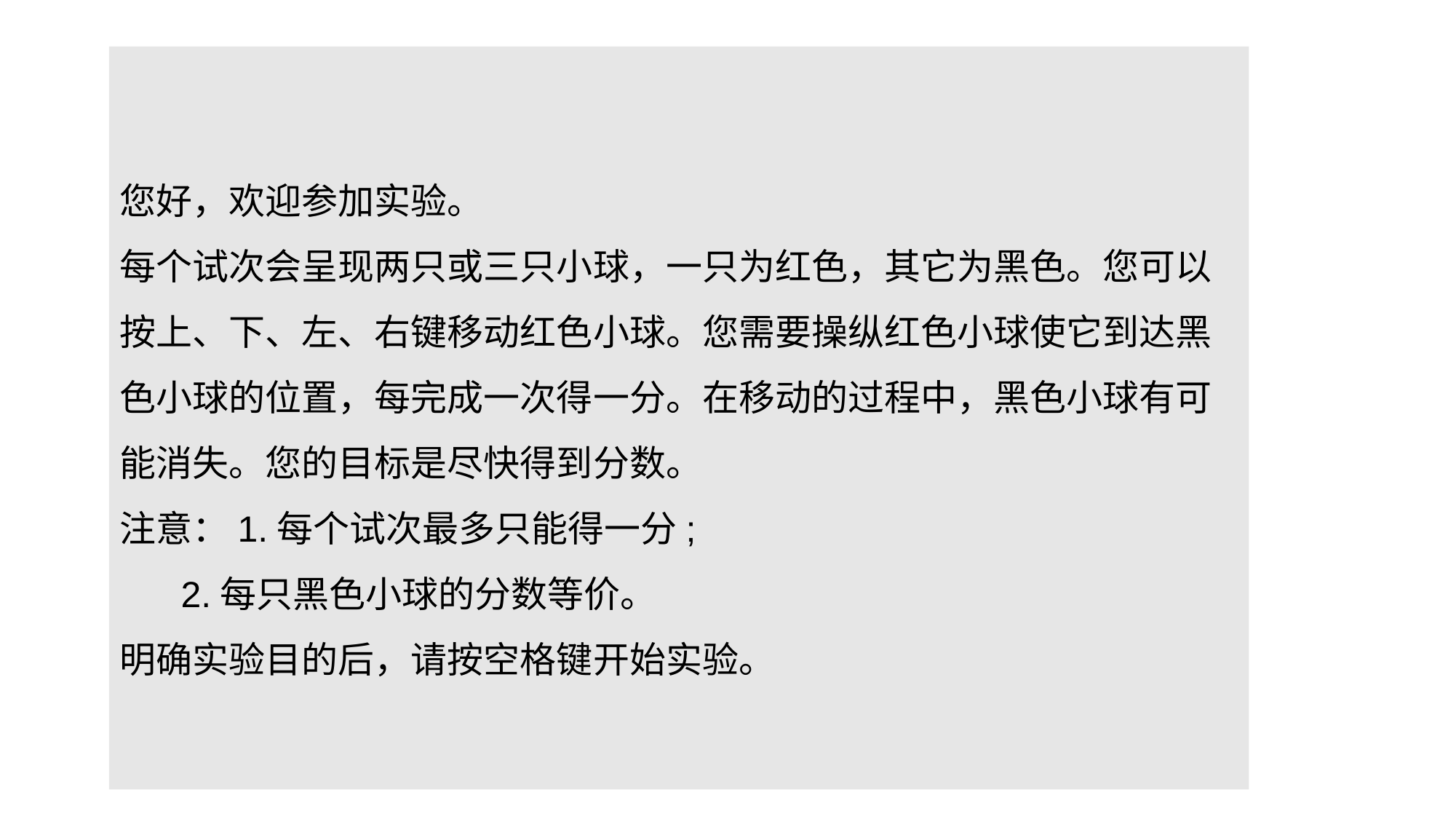

您好，欢迎参加实验。
每个试次会呈现两只或三只小球，一只为红色，其它为黑色。您可以按上、下、左、右键移动红色小球。您需要操纵红色小球使它到达黑色小球的位置，每完成一次得一分。在移动的过程中，黑色小球有可能消失。您的目标是尽快得到分数。
注意：1.每个试次最多只能得一分;
      2.每只黑色小球的分数等价。
明确实验目的后，请按空格键开始实验。